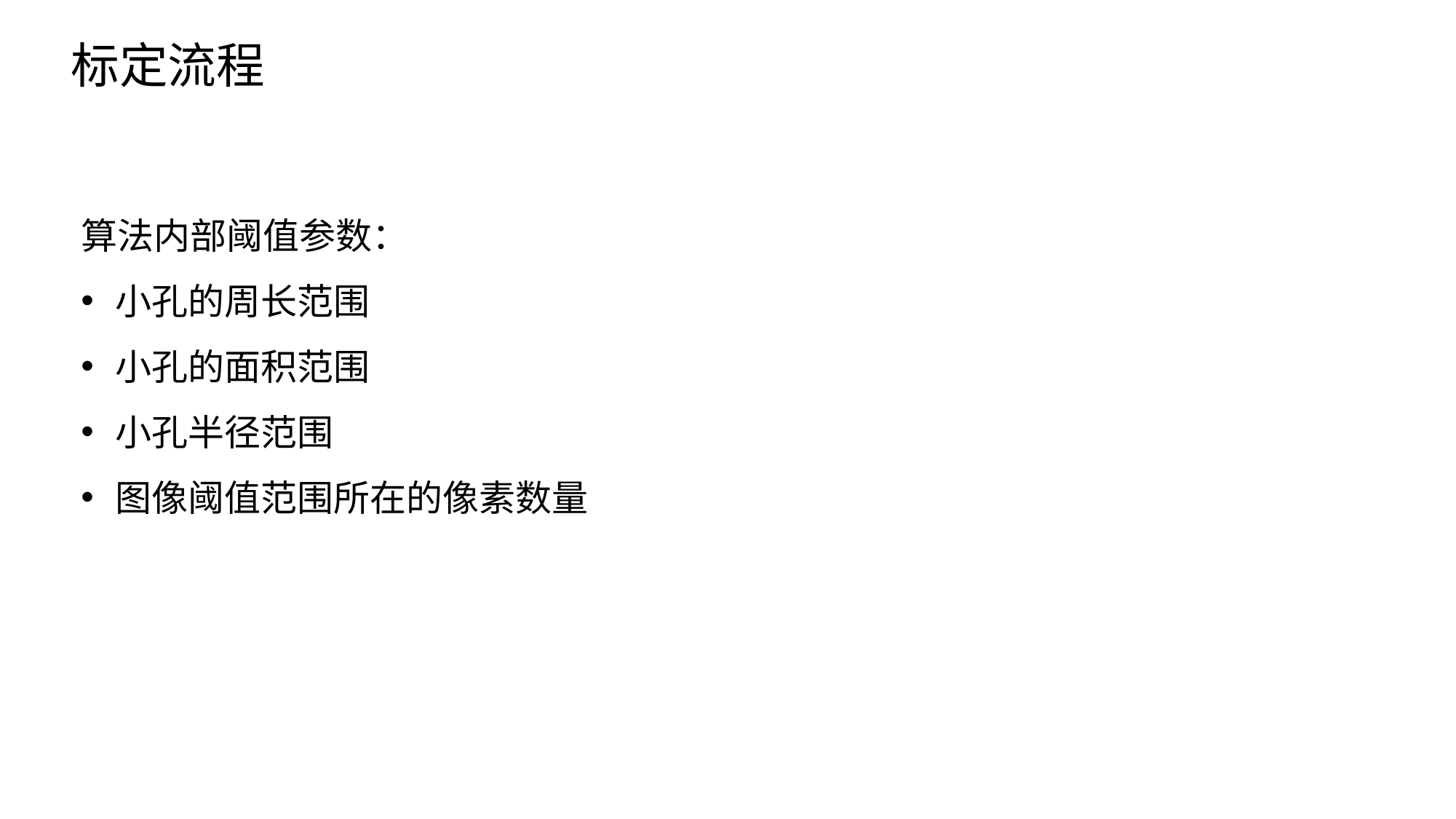

标定流程
算法内部阈值参数：
小孔的周长范围
小孔的面积范围
小孔半径范围
图像阈值范围所在的像素数量